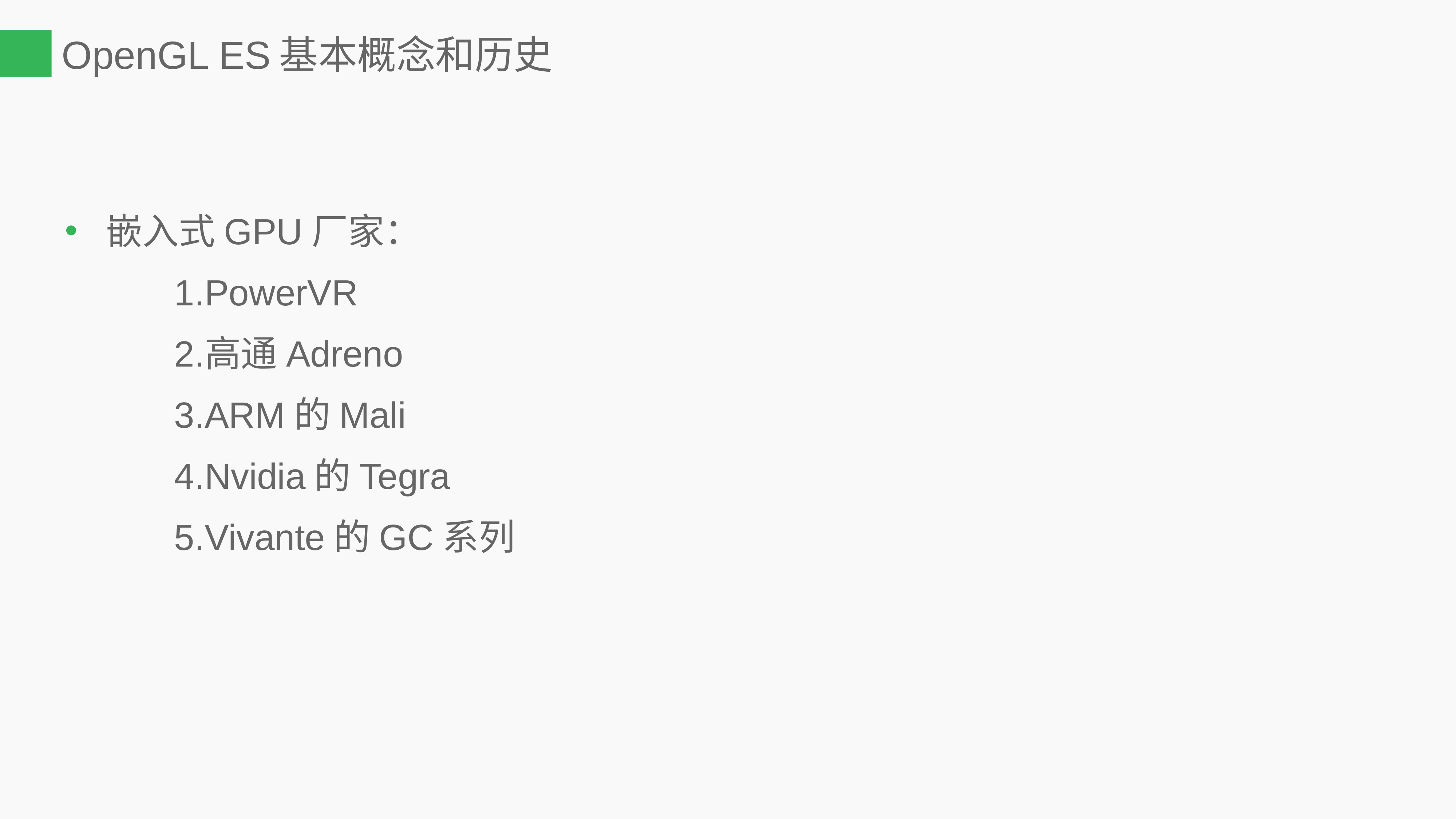

# OpenGL ES基本概念和历史
嵌入式GPU厂家：
PowerVR
高通Adreno
ARM的Mali
Nvidia的Tegra
Vivante的GC系列